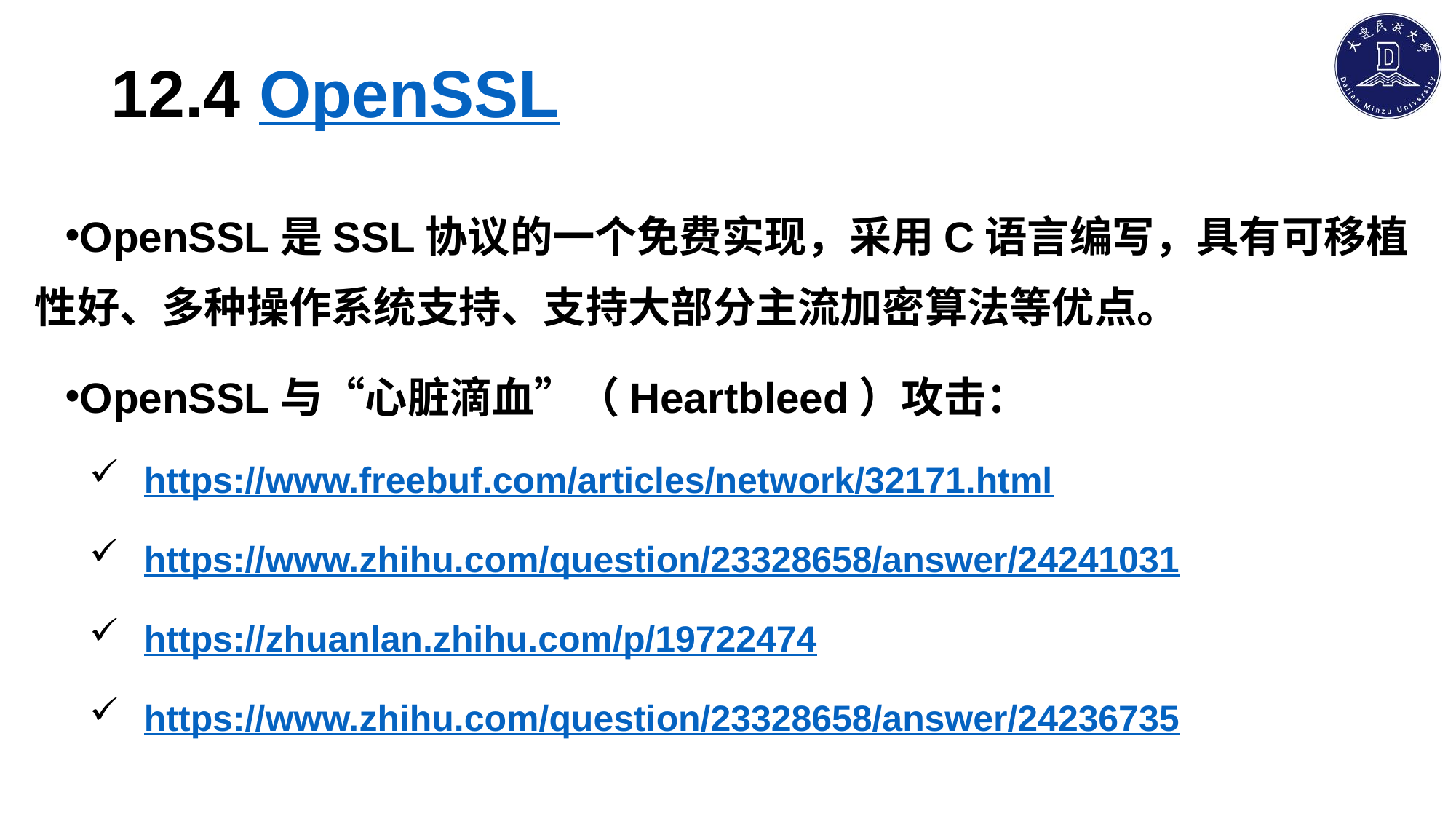

# 12.4 OpenSSL
OpenSSL是SSL协议的一个免费实现，采用C语言编写，具有可移植性好、多种操作系统支持、支持大部分主流加密算法等优点。
OpenSSL与“心脏滴血”（Heartbleed）攻击：
https://www.freebuf.com/articles/network/32171.html
https://www.zhihu.com/question/23328658/answer/24241031
https://zhuanlan.zhihu.com/p/19722474
https://www.zhihu.com/question/23328658/answer/24236735